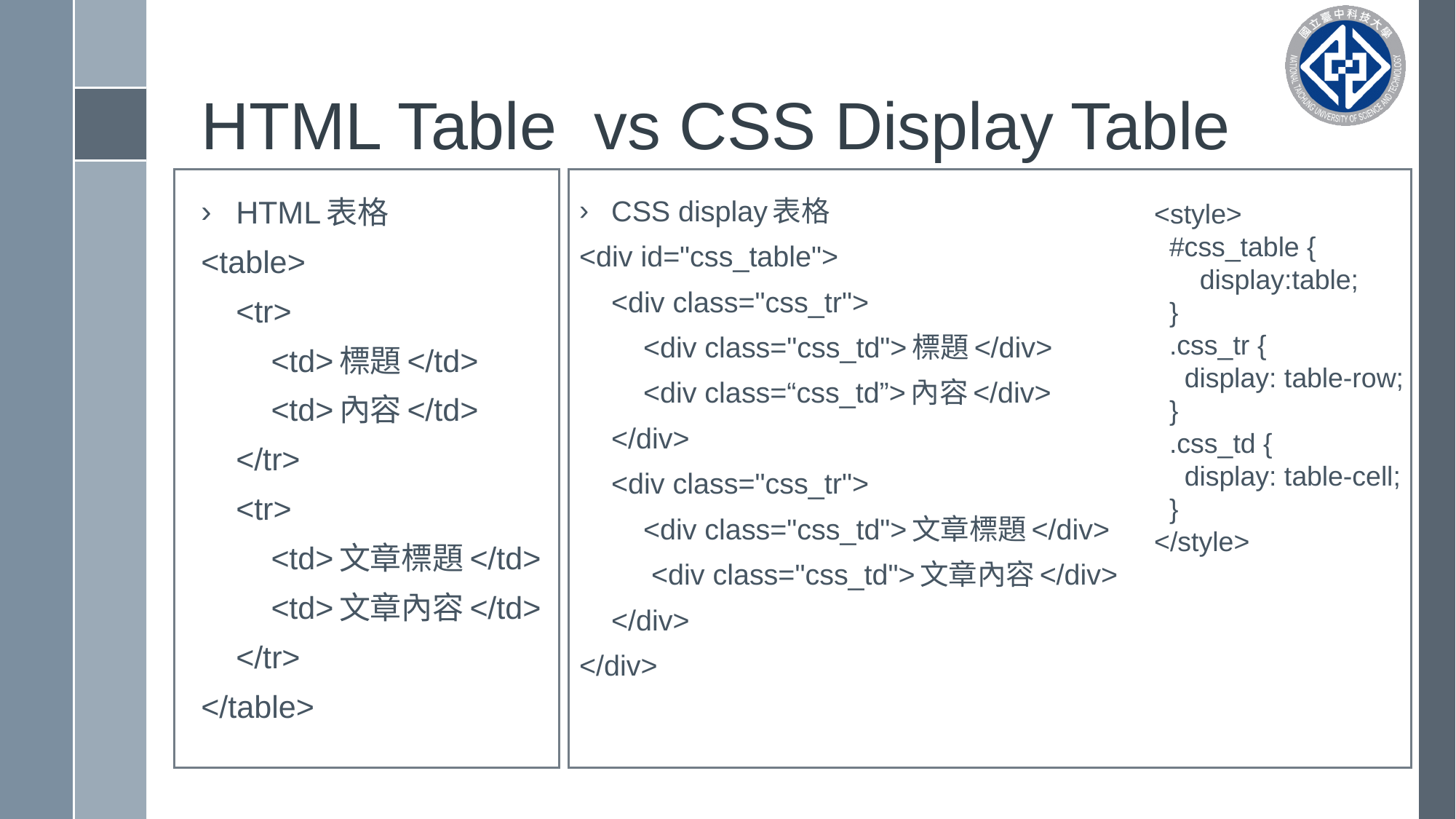

# HTML Table  vs CSS Display Table

HTML表格
<table>
    <tr>
        <td>標題</td>
        <td>內容</td>
    </tr>
    <tr>
        <td>文章標題</td>
        <td>文章內容</td>
    </tr>
</table>

CSS display表格
<div id="css_table">
    <div class="css_tr">
        <div class="css_td">標題</div>
        <div class=“css_td”>內容</div>
    </div>
    <div class="css_tr">
        <div class="css_td">文章標題</div>
         <div class="css_td">文章內容</div>
    </div>
</div>

<style>
  #css_table {
      display:table;
  }
  .css_tr {
    display: table-row;
  }
  .css_td {
    display: table-cell;
  }
</style>